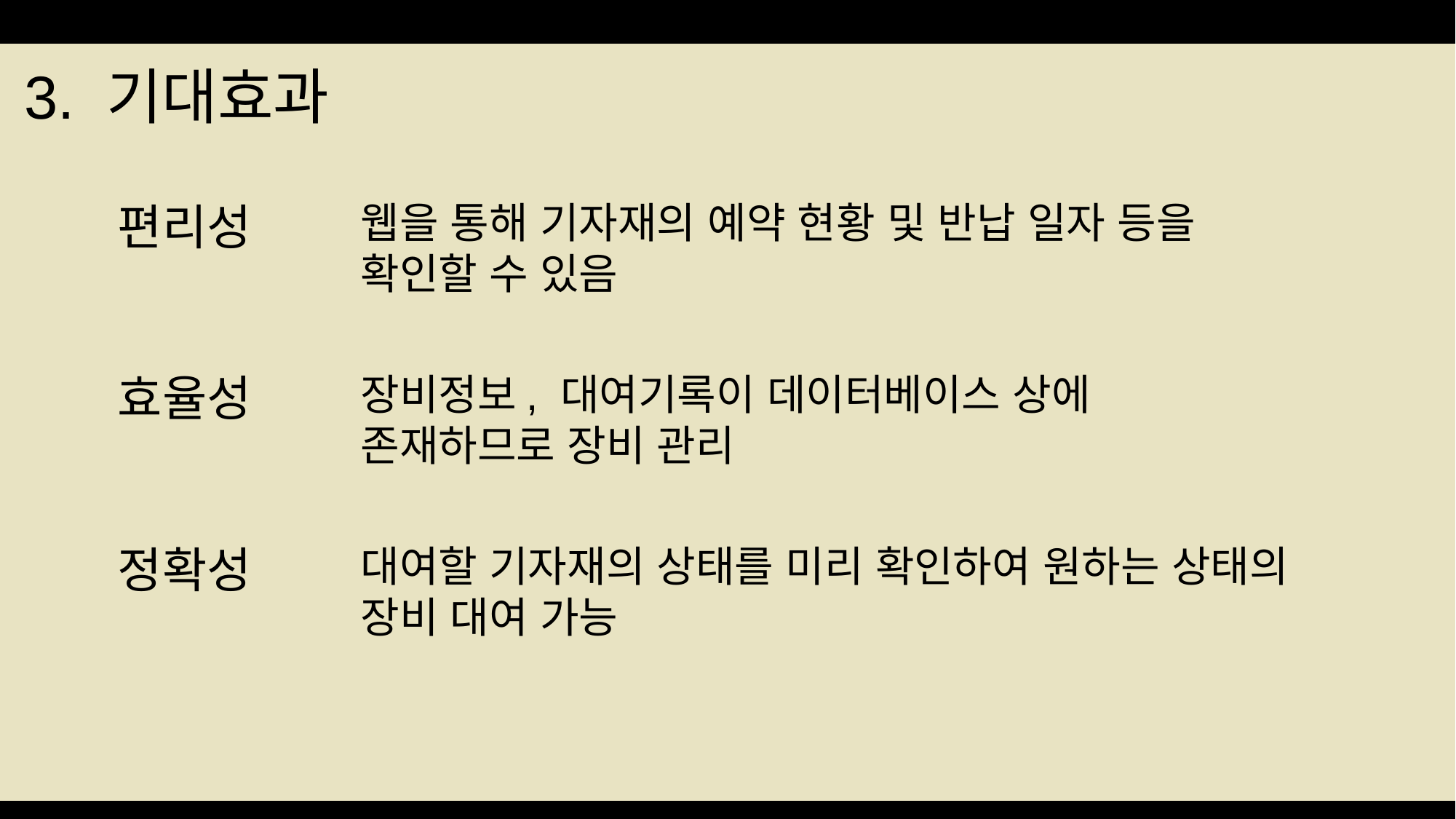

# 3. 기대효과
편리성
웹을 통해 기자재의 예약 현황 및 반납 일자 등을 확인할 수 있음
효율성
장비정보, 대여기록이 데이터베이스 상에 존재하므로 장비 관리
정확성
대여할 기자재의 상태를 미리 확인하여 원하는 상태의 장비 대여 가능